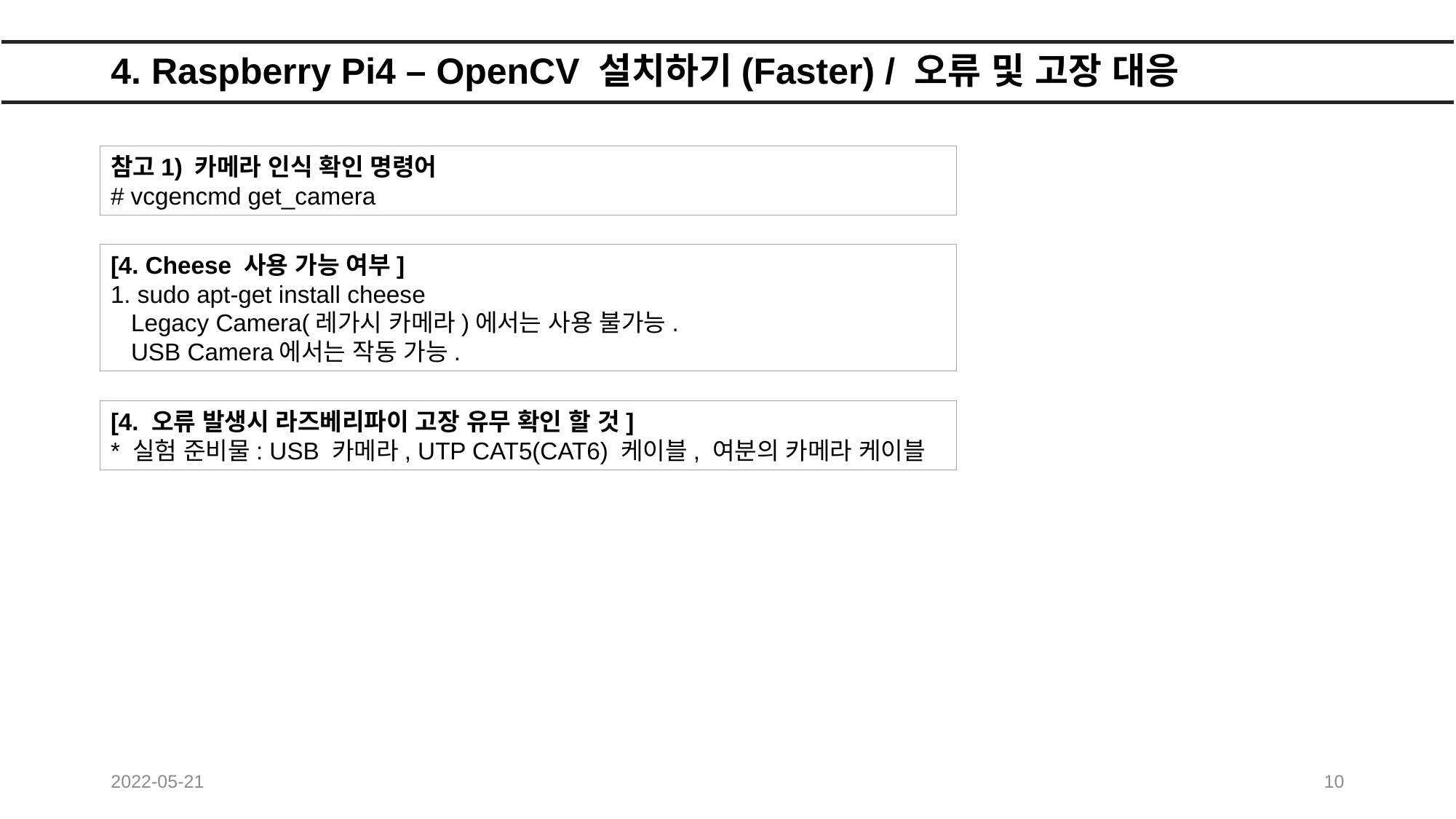

# 4. Raspberry Pi4 – OpenCV 설치하기(Faster) / 오류 및 고장 대응
참고1) 카메라 인식 확인 명령어
# vcgencmd get_camera
[4. Cheese 사용 가능 여부]
1. sudo apt-get install cheese
   Legacy Camera(레가시 카메라)에서는 사용 불가능.
   USB Camera에서는 작동 가능.
[4. 오류 발생시 라즈베리파이 고장 유무 확인 할 것]
* 실험 준비물: USB 카메라, UTP CAT5(CAT6) 케이블, 여분의 카메라 케이블
2022-05-21
10